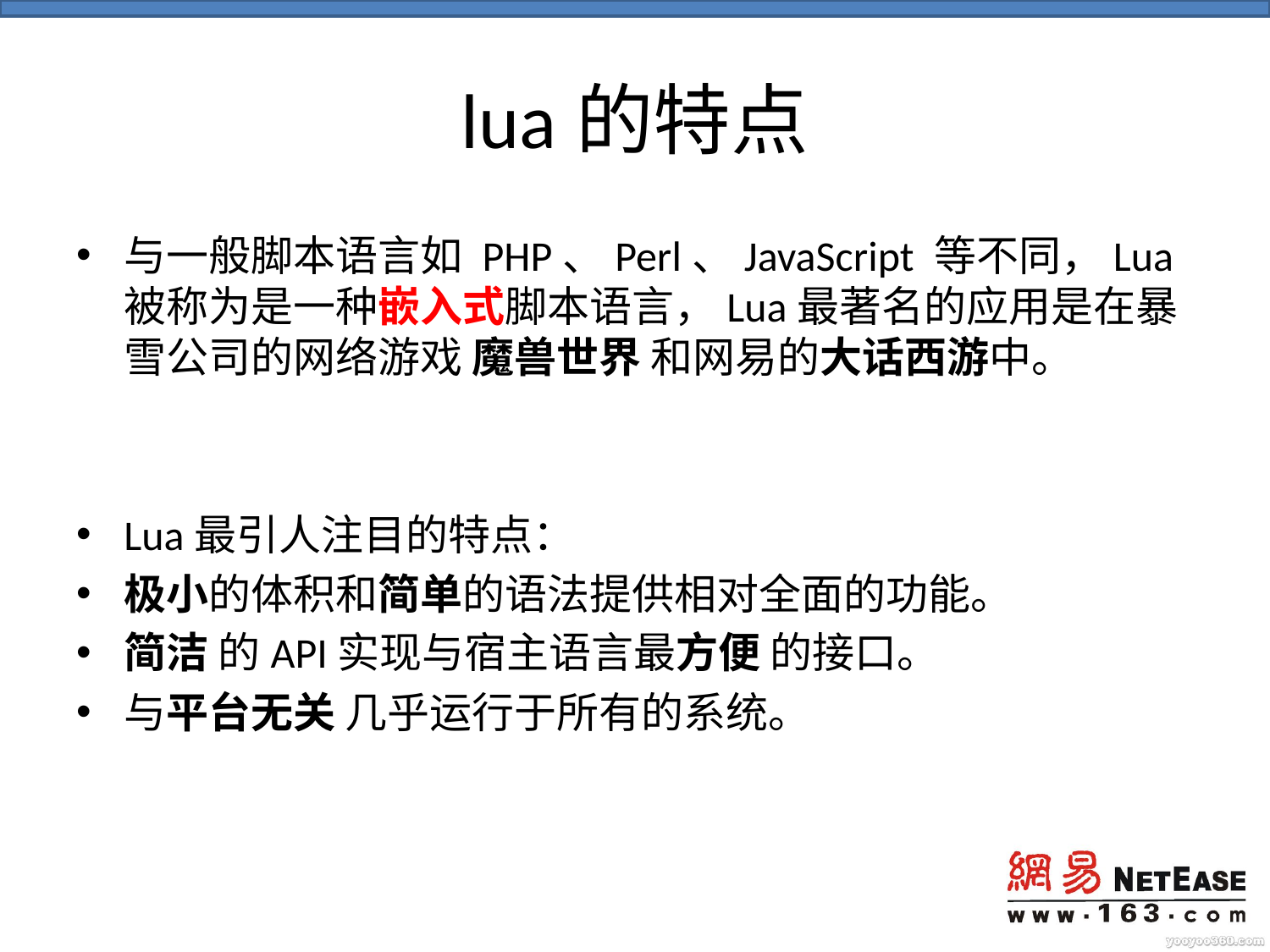

# lua的特点
与一般脚本语言如 PHP、Perl、JavaScript 等不同，Lua被称为是一种嵌入式脚本语言，Lua最著名的应用是在暴雪公司的网络游戏 魔兽世界 和网易的大话西游中。

Lua最引人注目的特点：
极小的体积和简单的语法提供相对全面的功能。
简洁 的API实现与宿主语言最方便 的接口。
与平台无关 几乎运行于所有的系统。